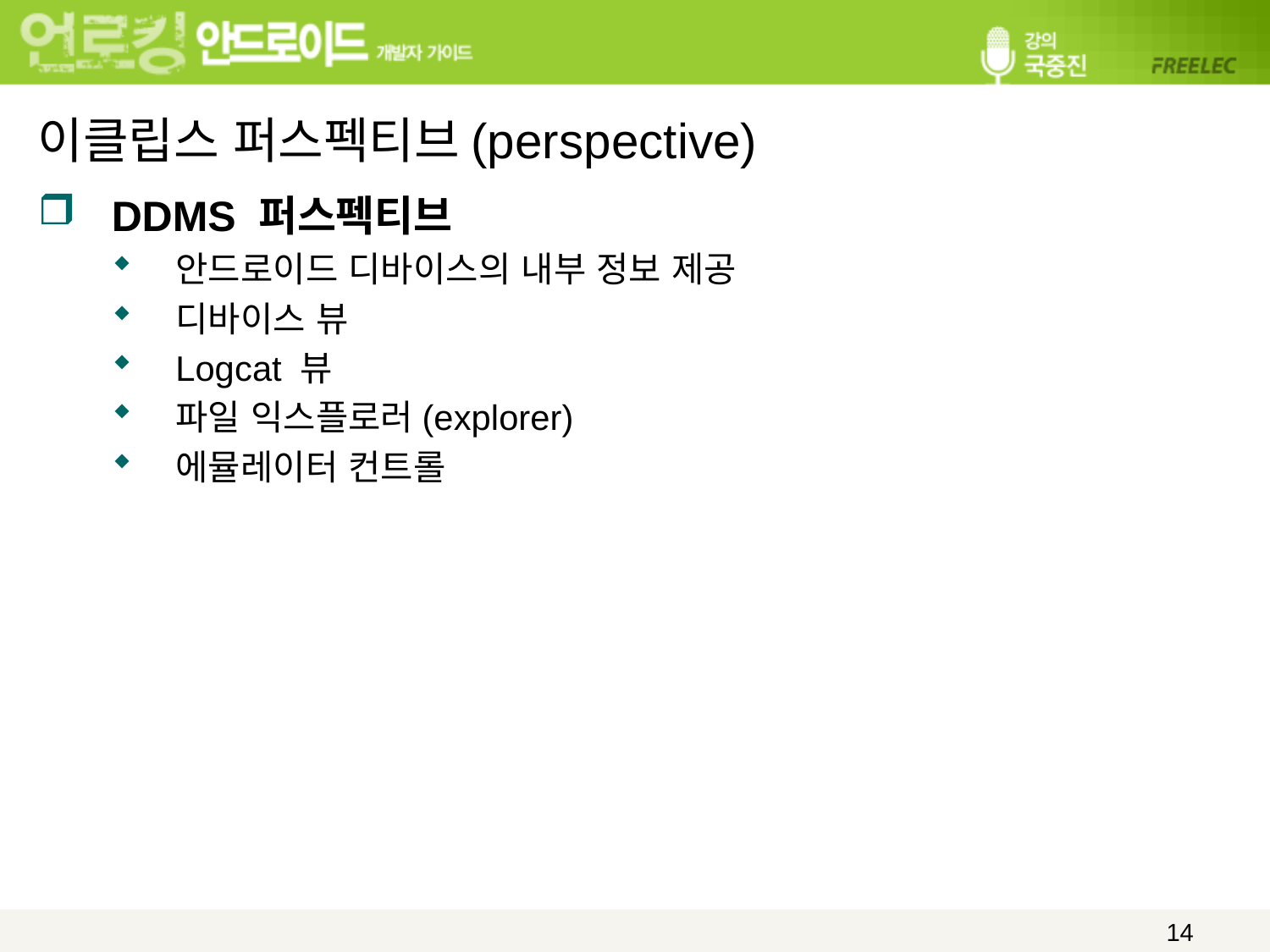

# 이클립스 퍼스펙티브(perspective)
DDMS 퍼스펙티브
안드로이드 디바이스의 내부 정보 제공
디바이스 뷰
Logcat 뷰
파일 익스플로러(explorer)
에뮬레이터 컨트롤
14